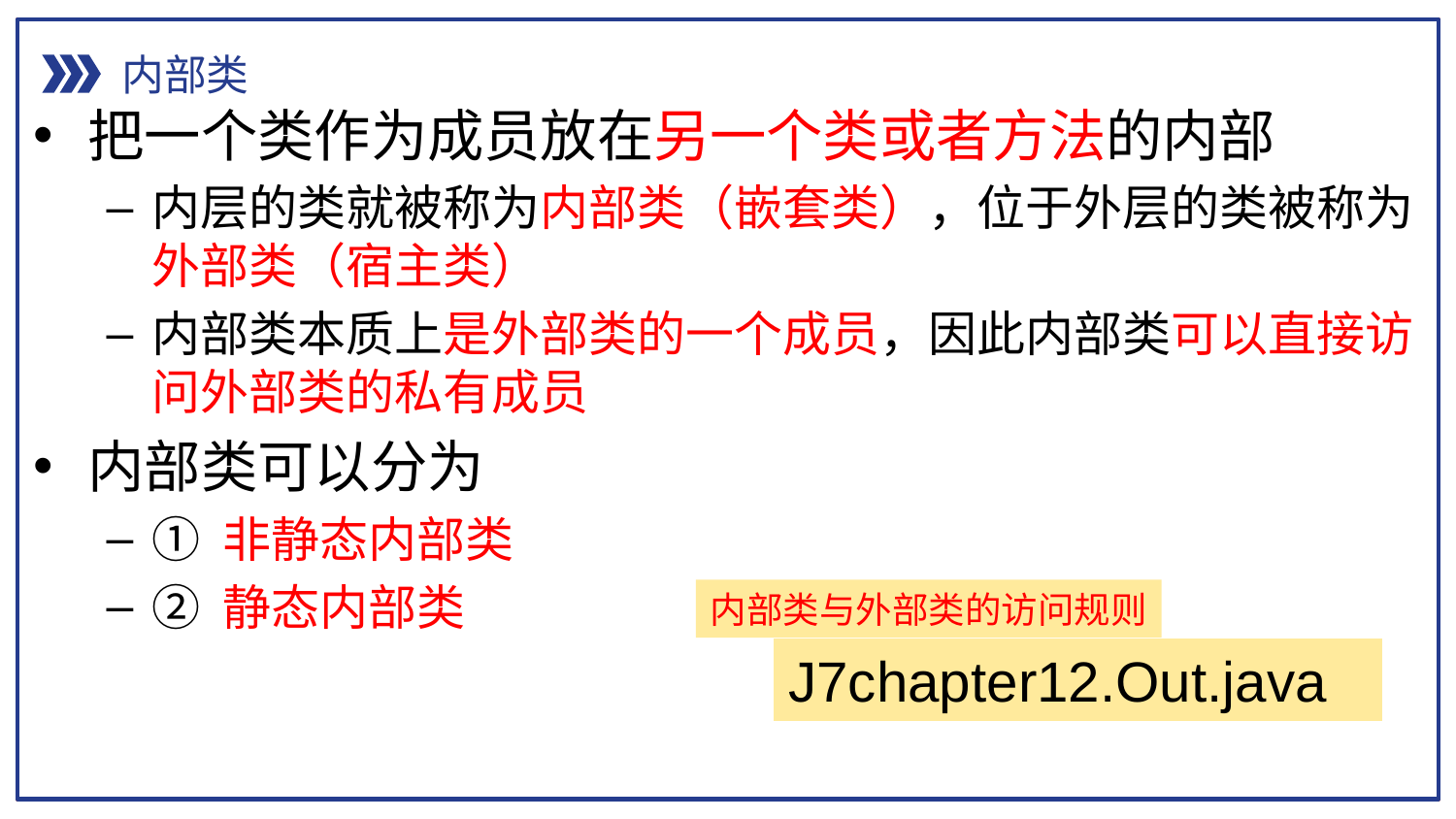

内部类

把一个类作为成员放在另一个类或者方法的内部
内层的类就被称为内部类（嵌套类），位于外层的类被称为外部类（宿主类）
内部类本质上是外部类的一个成员，因此内部类可以直接访问外部类的私有成员
内部类可以分为
① 非静态内部类
② 静态内部类

内部类与外部类的访问规则
J7chapter12.Out.java